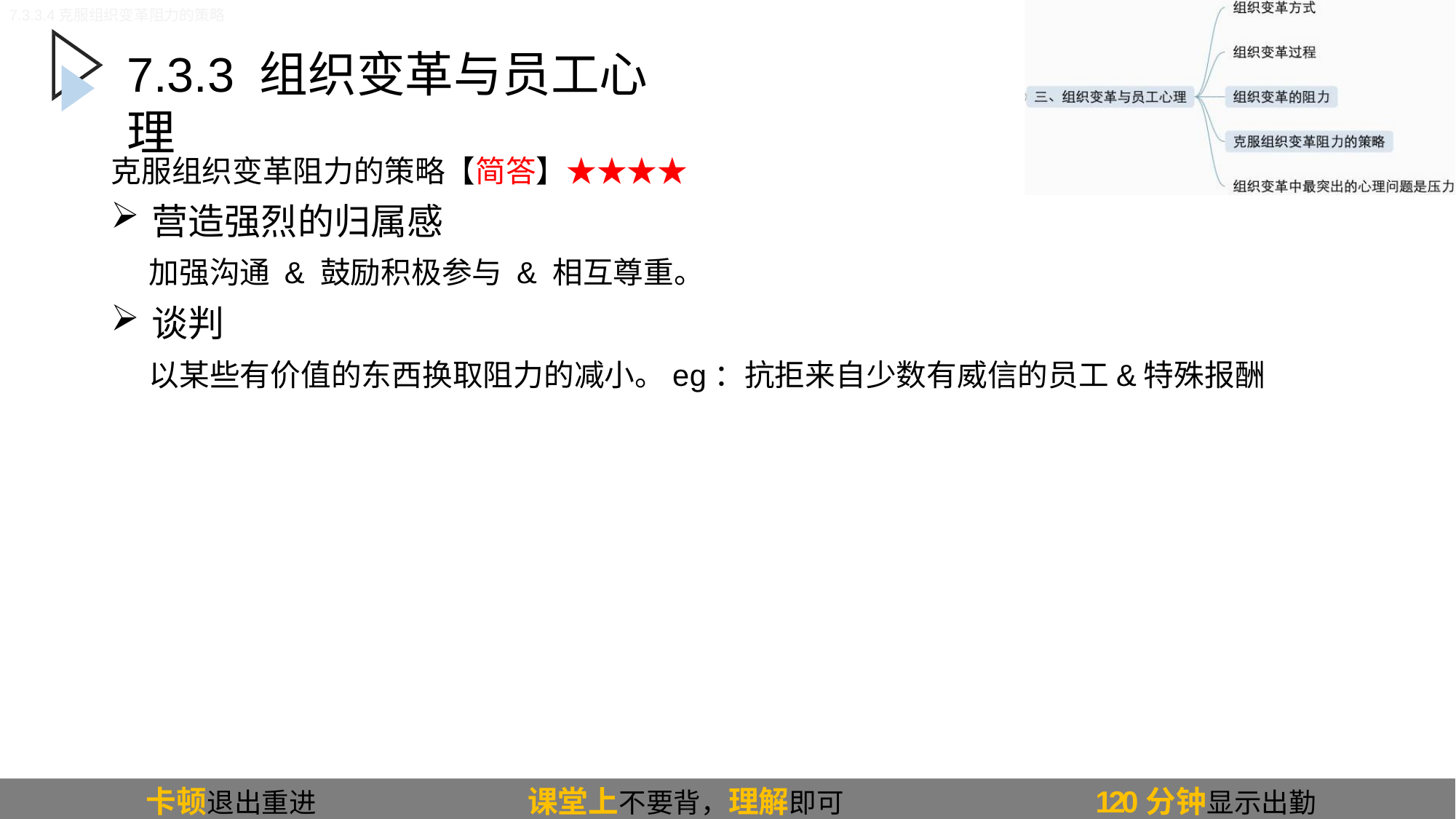

7.3.3.4克服组织变革阻力的策略

# 7.3.3 组织变革与员工心理
克服组织变革阻力的策略【简答】★★★★
营造强烈的归属感
加强沟通 & 鼓励积极参与 & 相互尊重。
谈判
以某些有价值的东西换取阻力的减小。eg：抗拒来自少数有威信的员工&特殊报酬
卡顿退出重进
课堂上不要背，理解即可
120分钟显示出勤